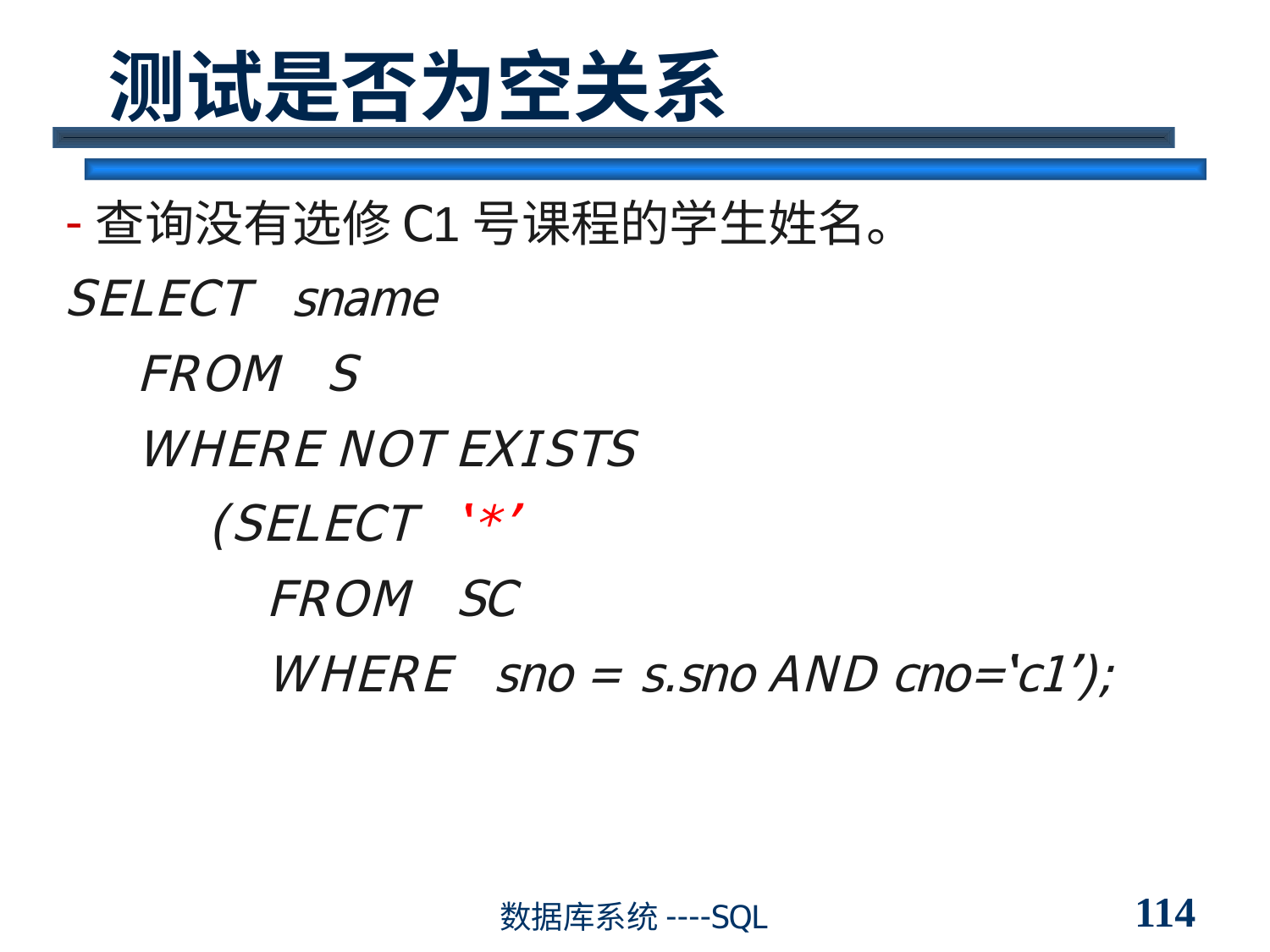

# 测试是否为空关系
-查询没有选修C1号课程的学生姓名。
SELECT   sname
     FROM   S
     WHERE NOT EXISTS
          (SELECT   ‘*’
              FROM   SC
              WHERE   sno = s.sno AND cno=‘c1’);
114
数据库系统----SQL